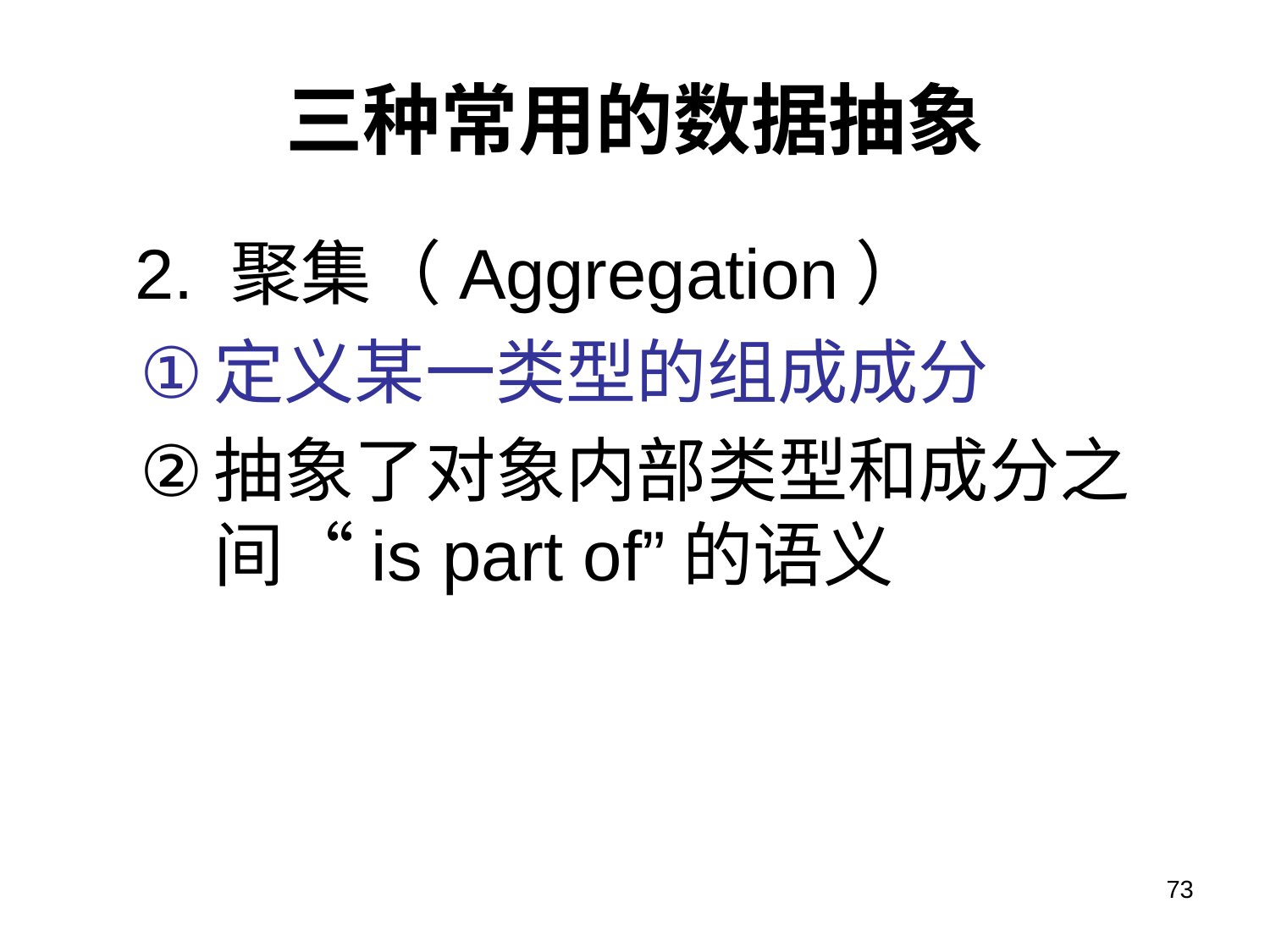

# 三种常用的数据抽象
   2. 聚集（Aggregation）
定义某一类型的组成成分
抽象了对象内部类型和成分之间“is part of”的语义

73